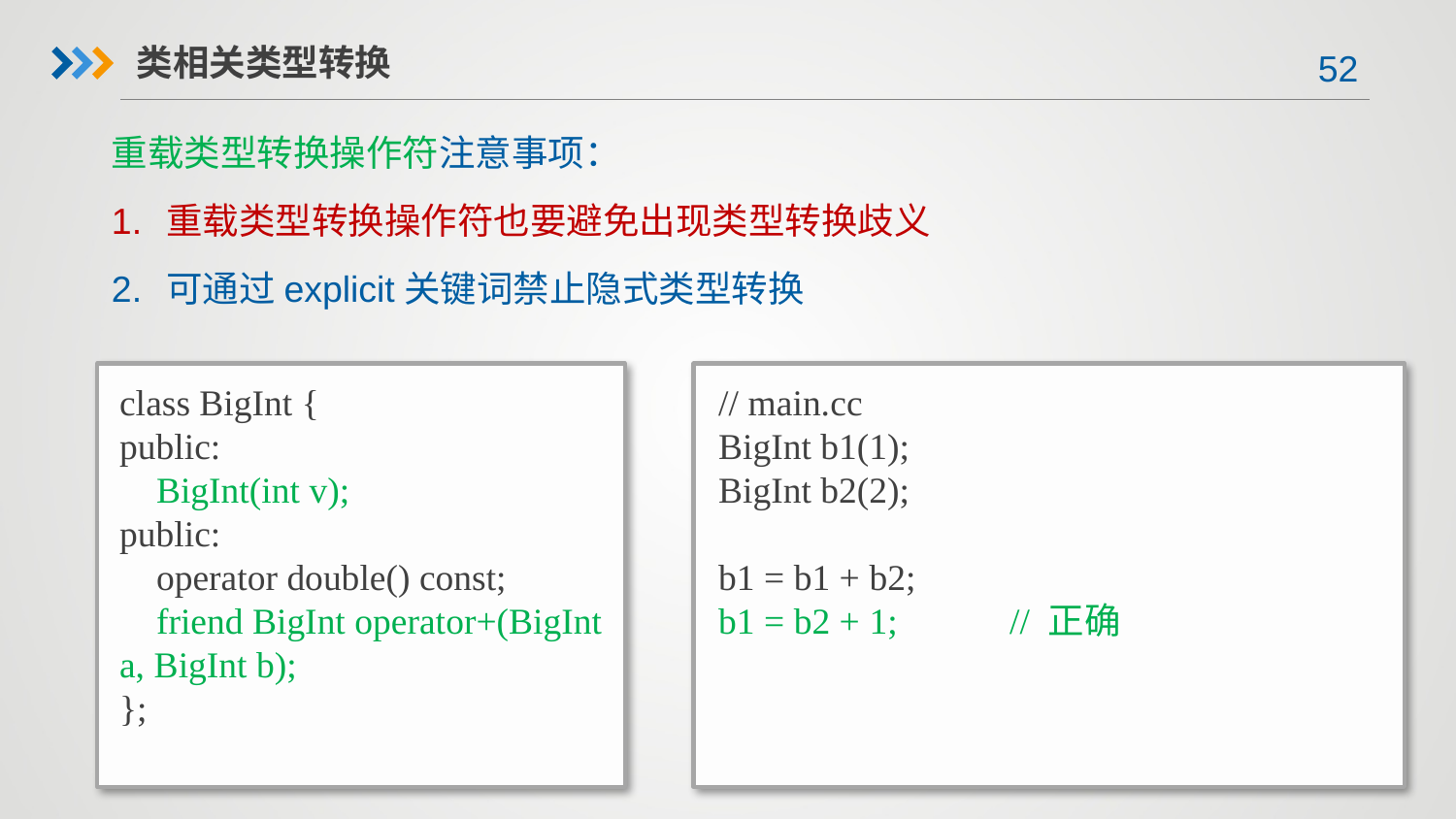

类相关类型转换
重载类型转换操作符注意事项：
重载类型转换操作符也要避免出现类型转换歧义
可通过explicit关键词禁止隐式类型转换

class BigInt {
public:
    BigInt(int v);
public:
    operator double() const;
    friend BigInt operator+(BigInt a, BigInt b);
};

// main.cc
BigInt b1(1);
BigInt b2(2);

b1 = b1 + b2;
b1 = b2 + 1;	// 正确